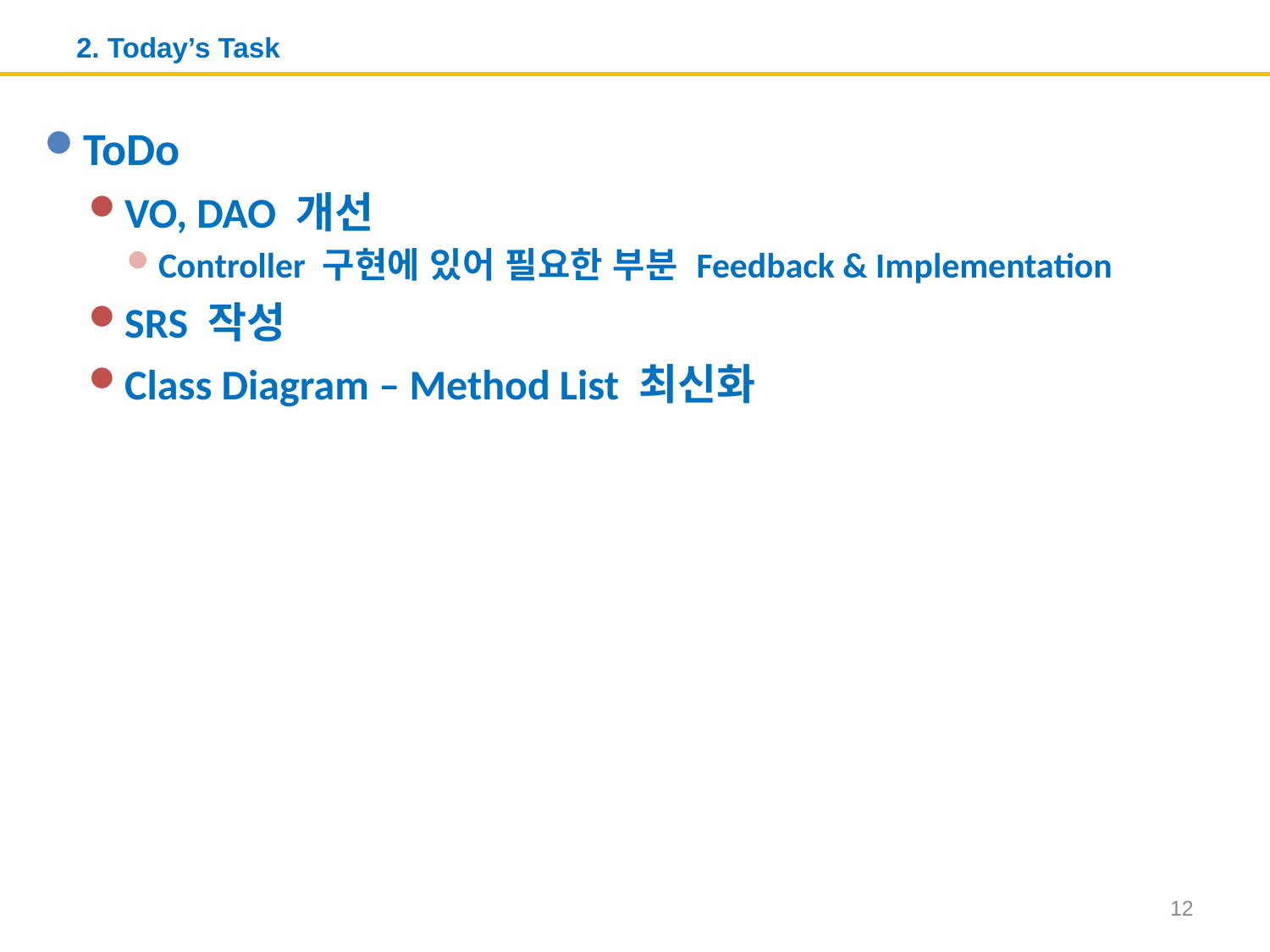

# 2. Today’s Task
ToDo
VO, DAO 개선
Controller 구현에 있어 필요한 부분 Feedback & Implementation
SRS 작성
Class Diagram – Method List 최신화

12